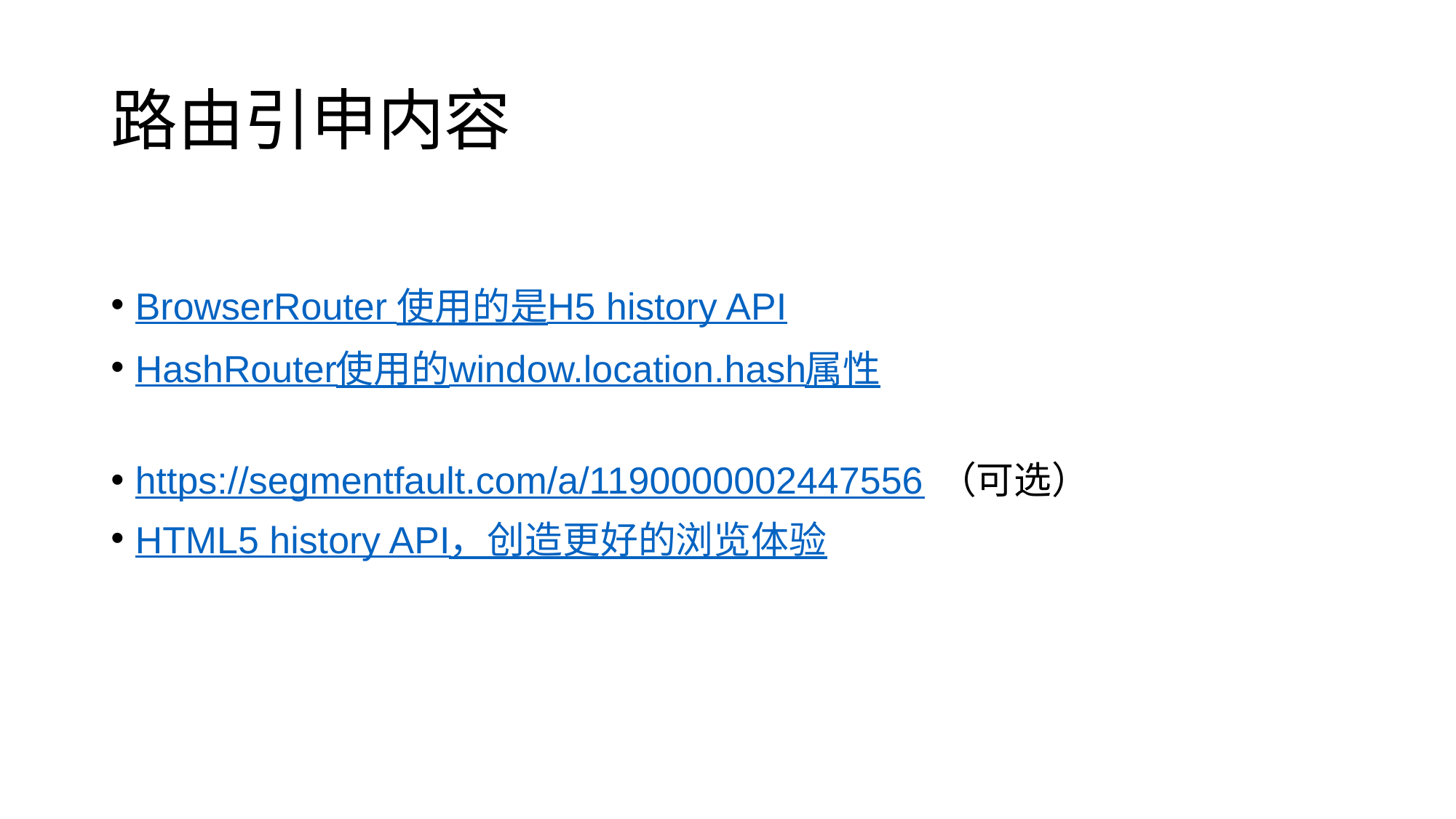

# 路由引申内容

BrowserRouter 使用的是H5 history API
HashRouter使用的window.location.hash属性

https://segmentfault.com/a/1190000002447556 （可选）
HTML5 history API，创造更好的浏览体验